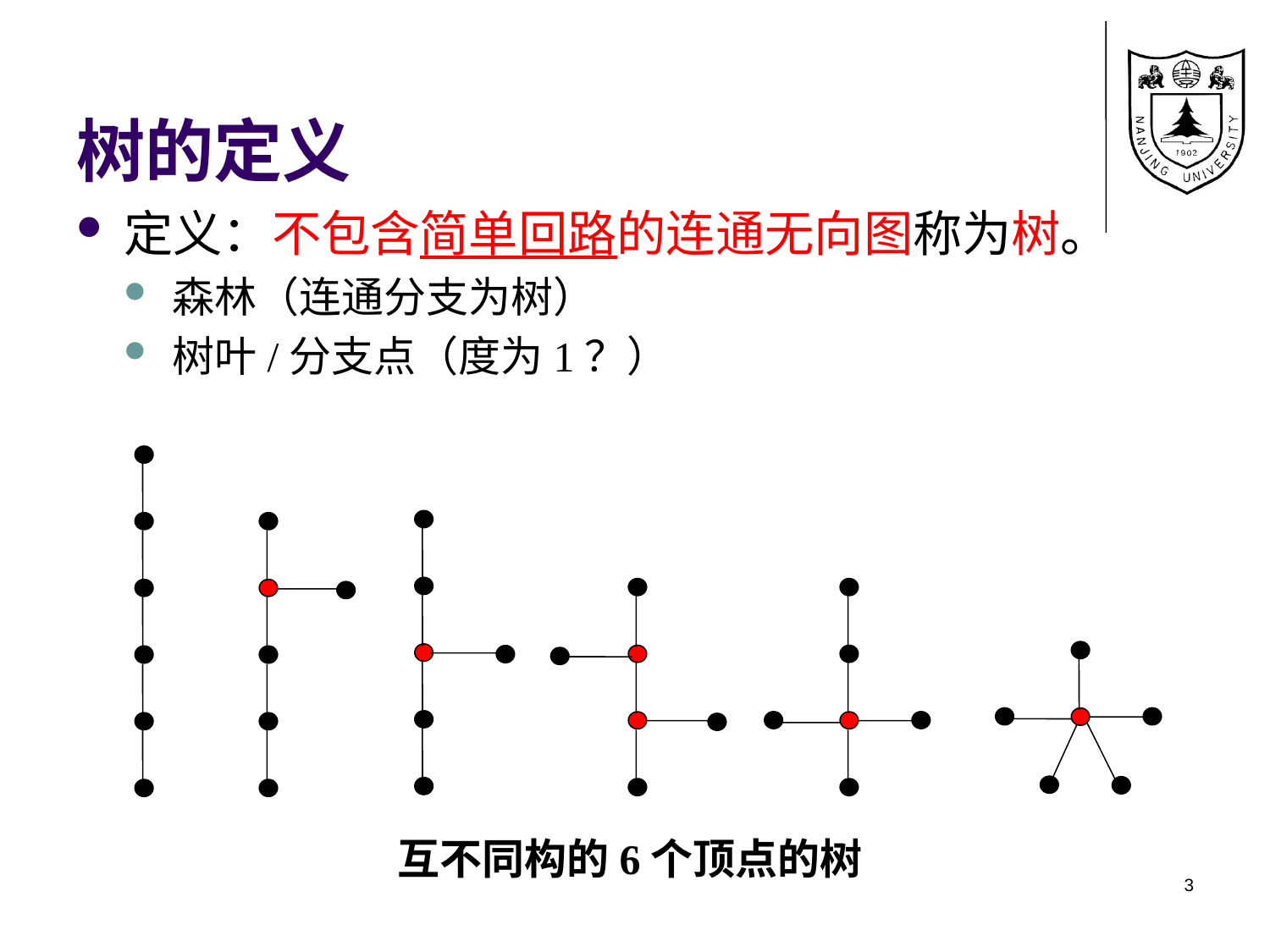

# 树的定义
定义：不包含简单回路的连通无向图称为树。
森林（连通分支为树）
树叶/分支点（度为1？）

互不同构的6个顶点的树
3